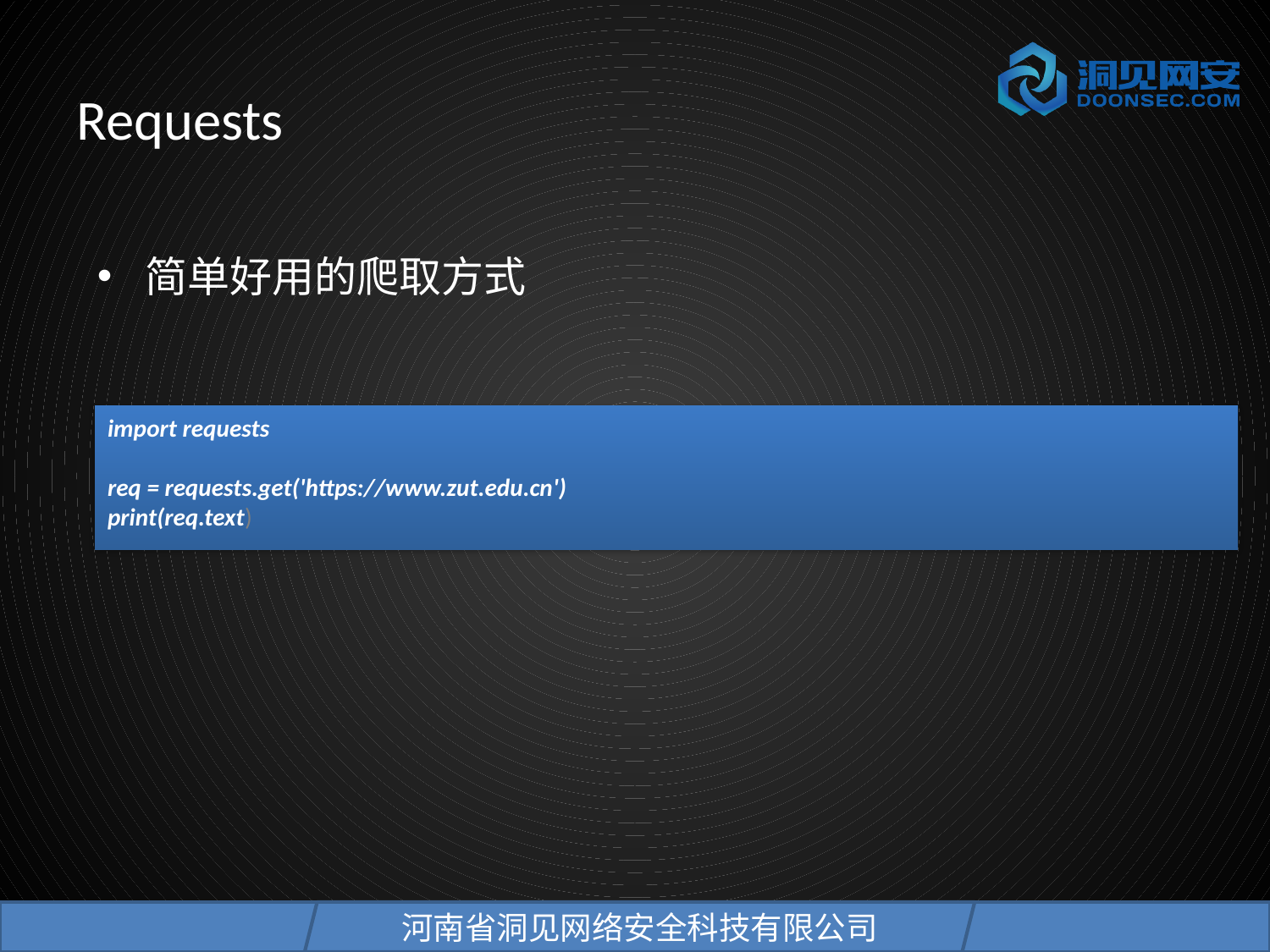

# Requests
简单好用的爬取方式

import requests
req = requests.get('https://www.zut.edu.cn')
print(req.text)